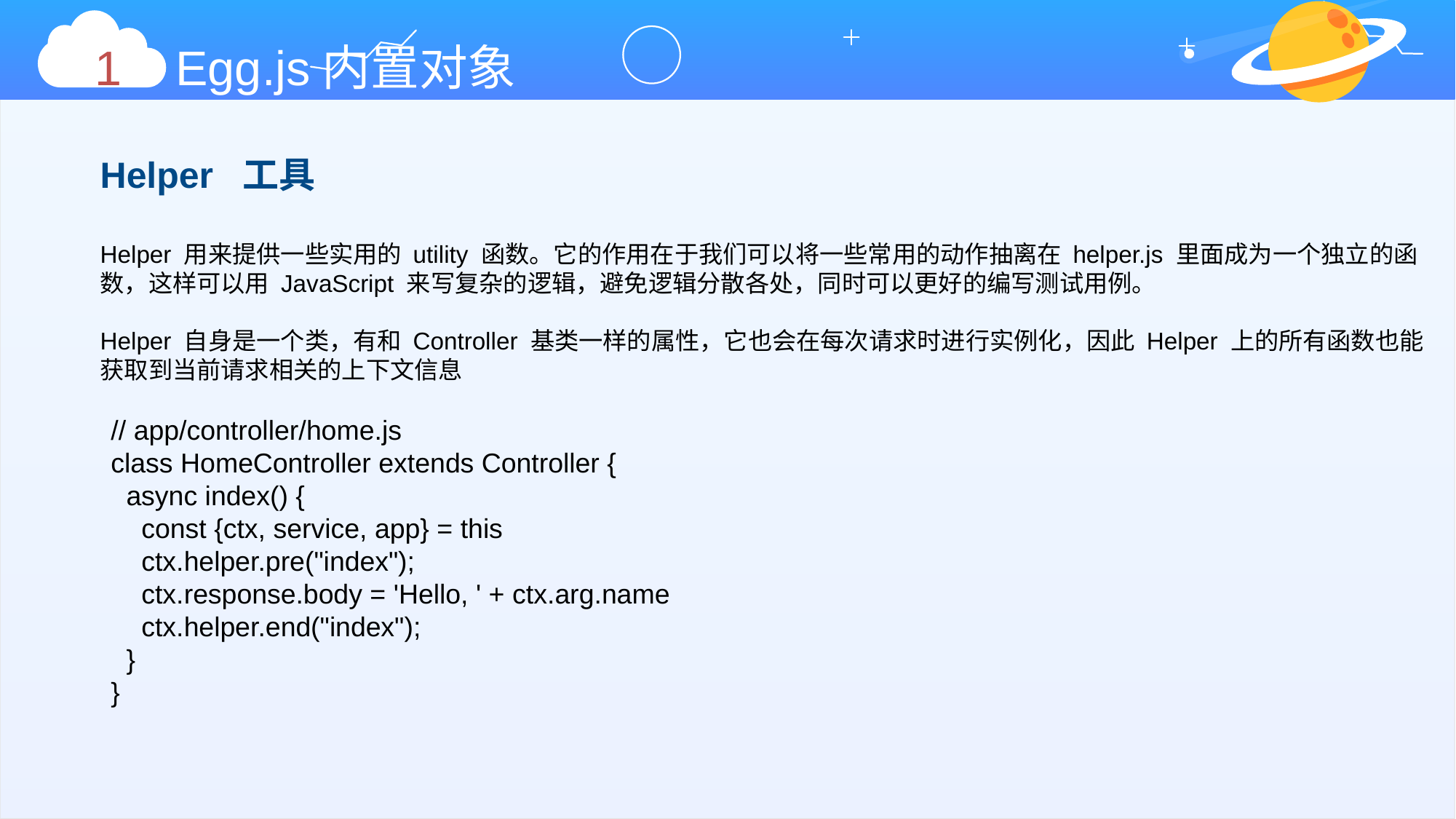

1    Egg.js内置对象
Helper  工具
Helper 用来提供一些实用的 utility 函数。它的作用在于我们可以将一些常用的动作抽离在 helper.js 里面成为一个独立的函数，这样可以用 JavaScript 来写复杂的逻辑，避免逻辑分散各处，同时可以更好的编写测试用例。

Helper 自身是一个类，有和 Controller 基类一样的属性，它也会在每次请求时进行实例化，因此 Helper 上的所有函数也能获取到当前请求相关的上下文信息
// app/controller/home.js
class HomeController extends Controller {
  async index() {
    const {ctx, service, app} = this
    ctx.helper.pre("index");
    ctx.response.body = 'Hello, ' + ctx.arg.name
    ctx.helper.end("index");
  }
}